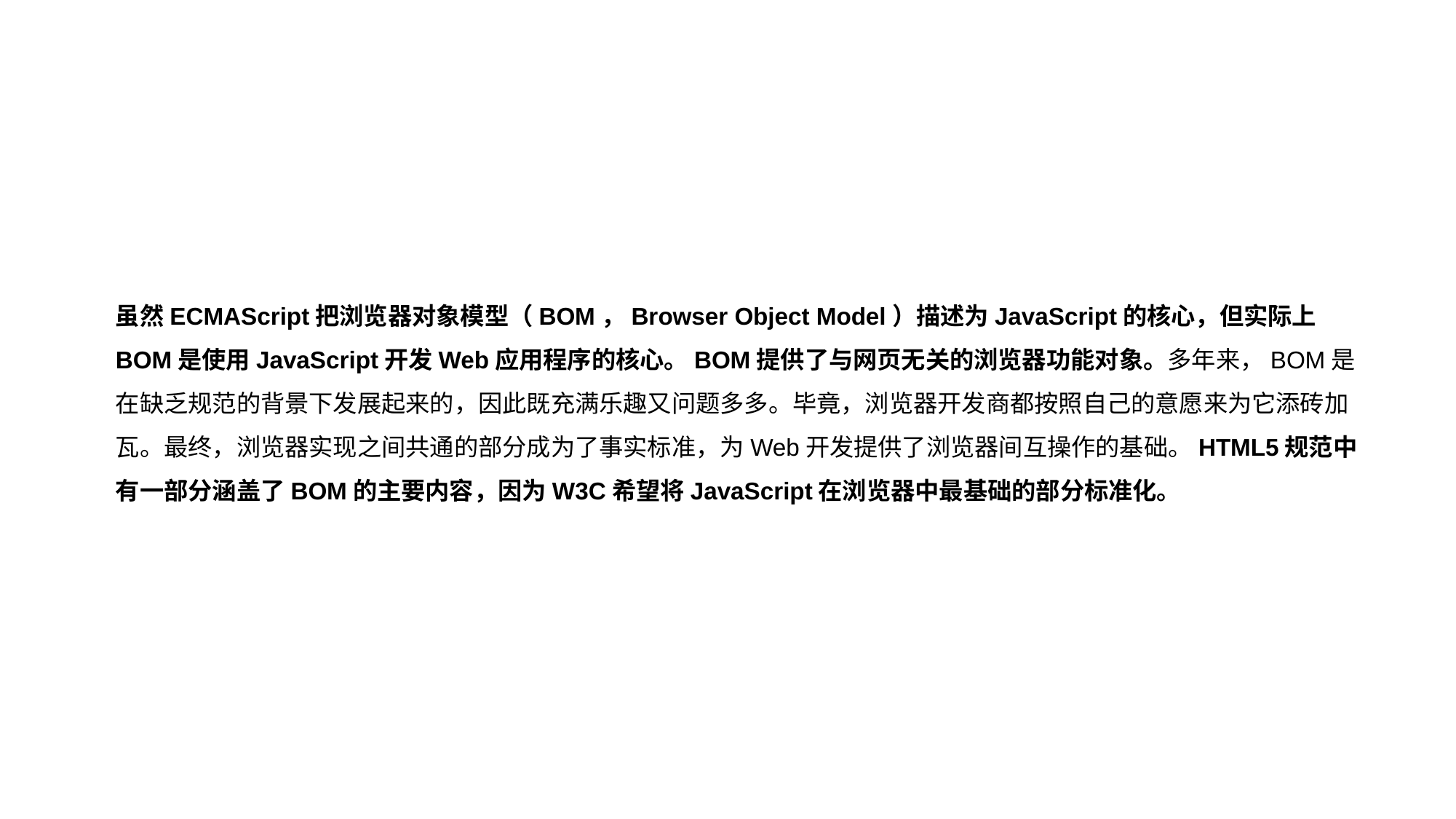

虽然ECMAScript把浏览器对象模型（BOM，Browser Object Model）描述为JavaScript的核心，但实际上BOM是使用JavaScript开发Web应用程序的核心。BOM提供了与网页无关的浏览器功能对象。多年来，BOM是在缺乏规范的背景下发展起来的，因此既充满乐趣又问题多多。毕竟，浏览器开发商都按照自己的意愿来为它添砖加瓦。最终，浏览器实现之间共通的部分成为了事实标准，为Web开发提供了浏览器间互操作的基础。HTML5规范中有一部分涵盖了BOM的主要内容，因为W3C希望将JavaScript在浏览器中最基础的部分标准化。